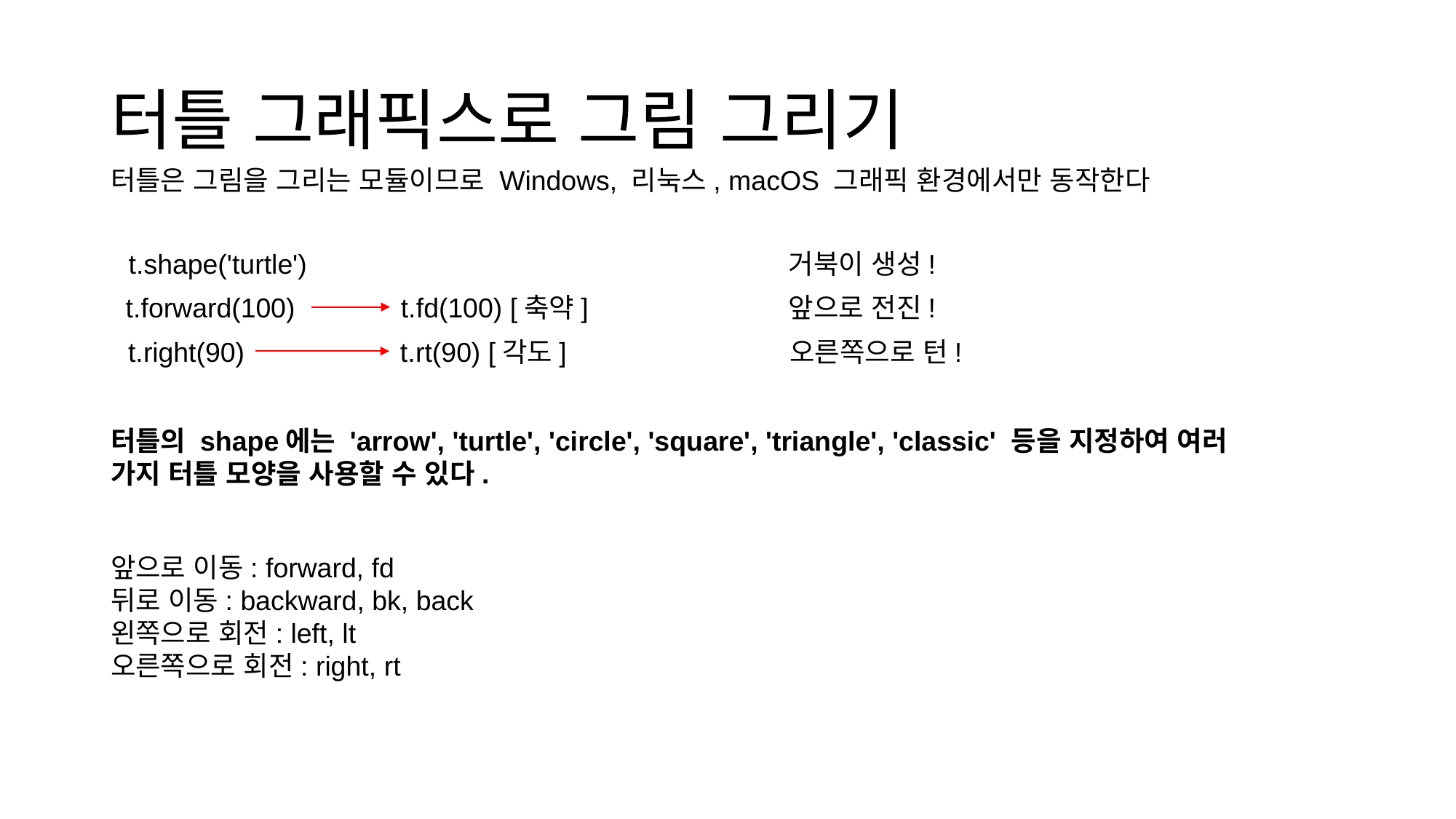

# 터틀 그래픽스로 그림 그리기
터틀은 그림을 그리는 모듈이므로 Windows, 리눅스, macOS 그래픽 환경에서만 동작한다
거북이 생성!
t.shape('turtle')
앞으로 전진!
t.forward(100)
t.fd(100) [축약]
오른쪽으로 턴!
t.right(90)
t.rt(90) [각도]
터틀의 shape에는 'arrow', 'turtle', 'circle', 'square', 'triangle', 'classic' 등을 지정하여 여러 가지 터틀 모양을 사용할 수 있다.
앞으로 이동: forward, fd
뒤로 이동: backward, bk, back
왼쪽으로 회전: left, lt
오른쪽으로 회전: right, rt